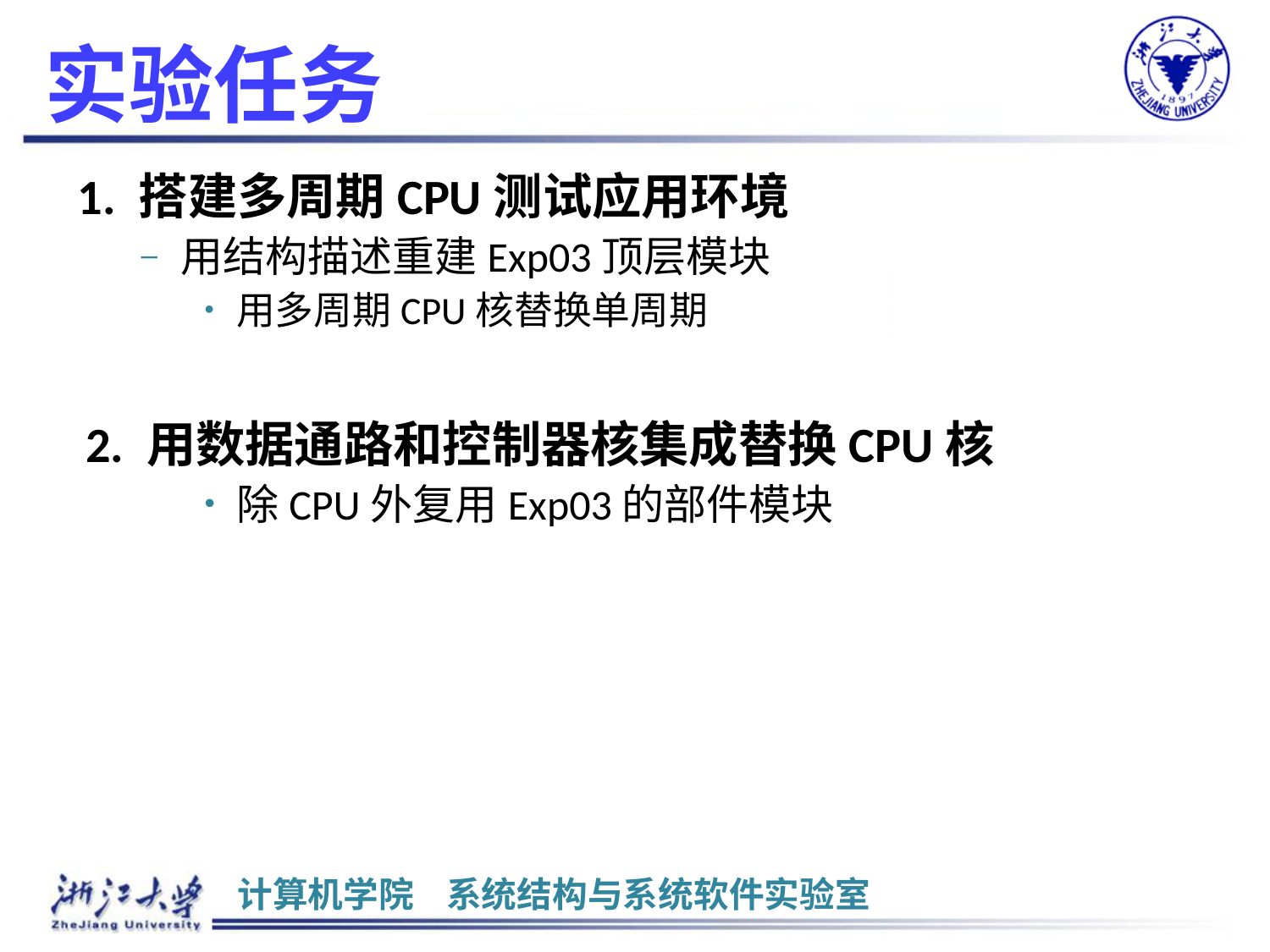

# 实验任务
1. 搭建多周期CPU测试应用环境
用结构描述重建Exp03顶层模块
用多周期CPU核替换单周期

2. 用数据通路和控制器核集成替换CPU核
除CPU外复用Exp03的部件模块
6